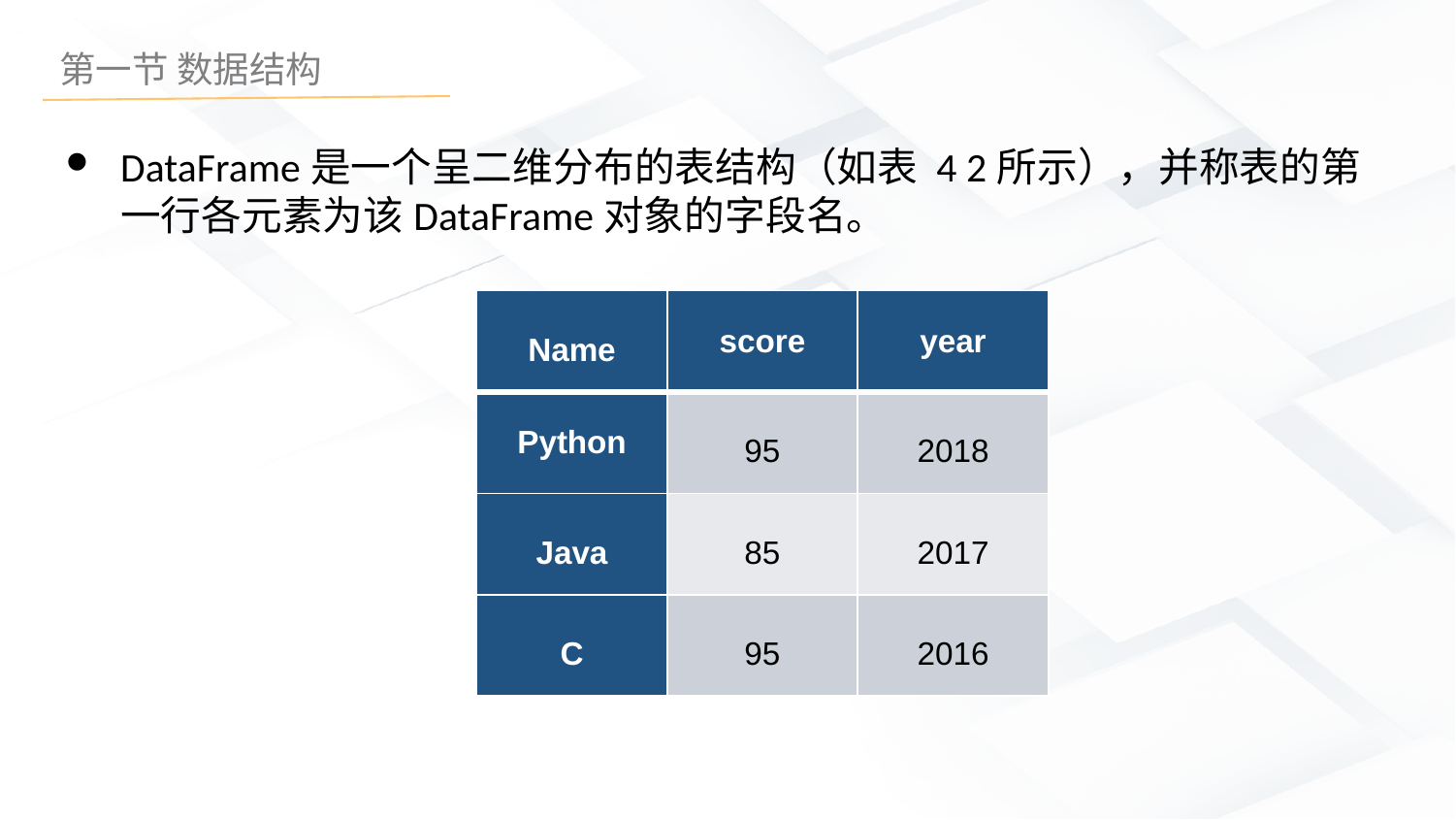

DataFrame是一个呈二维分布的表结构（如表 4 2所示），并称表的第一行各元素为该DataFrame对象的字段名。
| Name | score | year |
| --- | --- | --- |
| Python | 95 | 2018 |
| Java | 85 | 2017 |
| C | 95 | 2016 |